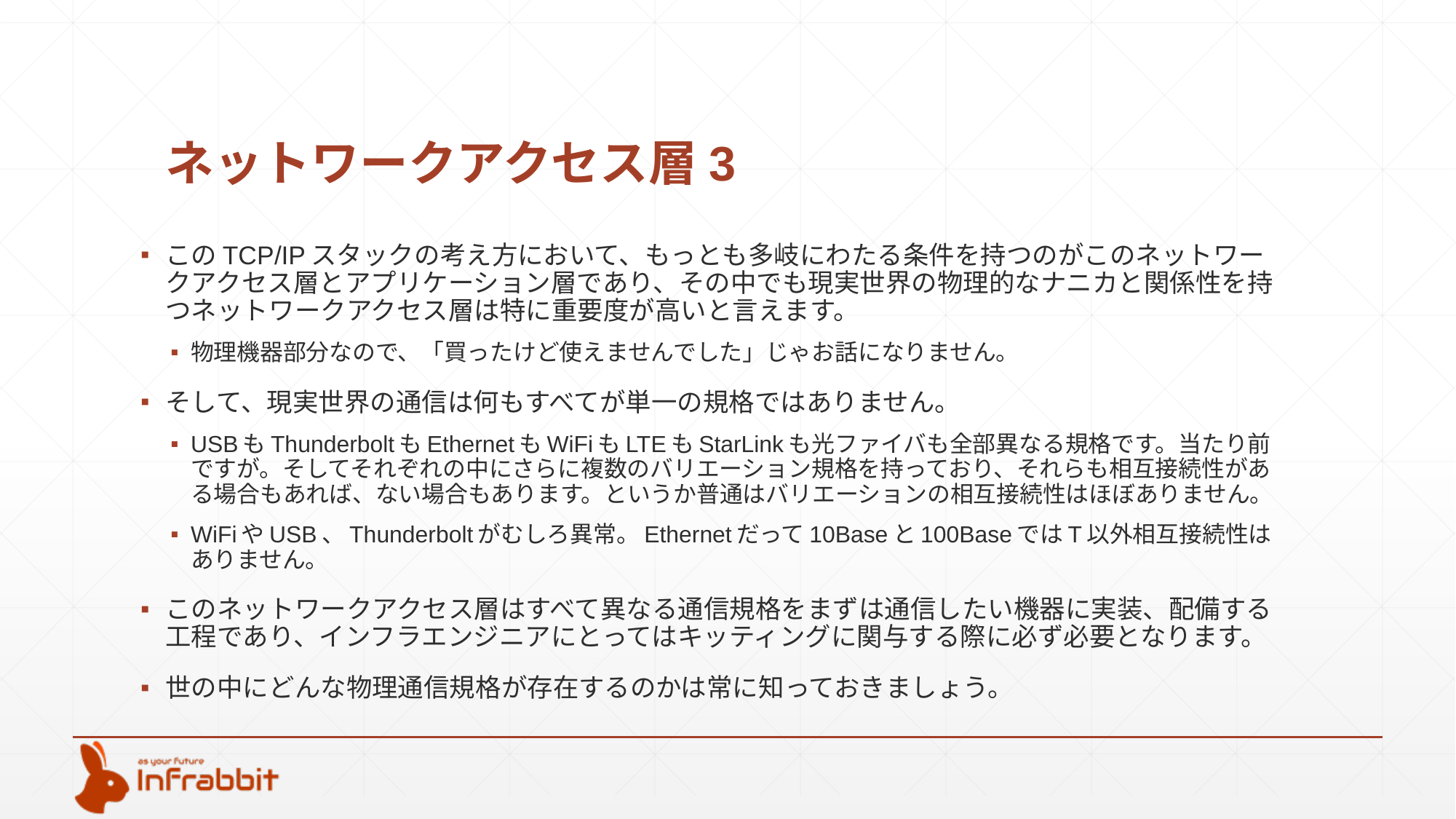

# ネットワークアクセス層3
このTCP/IPスタックの考え方において、もっとも多岐にわたる条件を持つのがこのネットワークアクセス層とアプリケーション層であり、その中でも現実世界の物理的なナニカと関係性を持つネットワークアクセス層は特に重要度が高いと言えます。
物理機器部分なので、「買ったけど使えませんでした」じゃお話になりません。
そして、現実世界の通信は何もすべてが単一の規格ではありません。
USBもThunderboltもEthernetもWiFiもLTEもStarLinkも光ファイバも全部異なる規格です。当たり前ですが。そしてそれぞれの中にさらに複数のバリエーション規格を持っており、それらも相互接続性がある場合もあれば、ない場合もあります。というか普通はバリエーションの相互接続性はほぼありません。
WiFiやUSB、Thunderboltがむしろ異常。Ethernetだって10Baseと100BaseではT以外相互接続性はありません。
このネットワークアクセス層はすべて異なる通信規格をまずは通信したい機器に実装、配備する工程であり、インフラエンジニアにとってはキッティングに関与する際に必ず必要となります。
世の中にどんな物理通信規格が存在するのかは常に知っておきましょう。